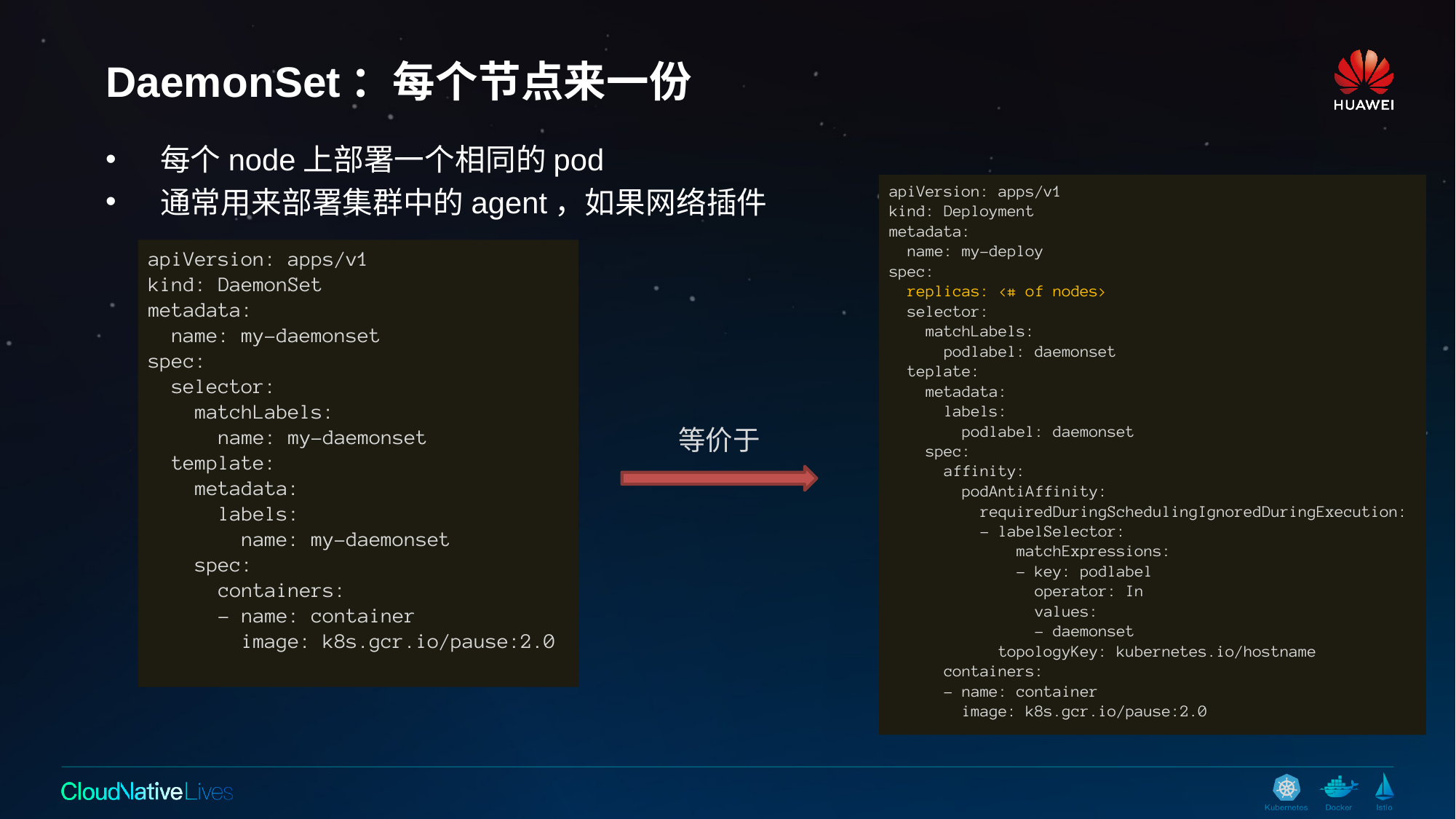

# DaemonSet：每个节点来一份
每个node上部署一个相同的pod
通常用来部署集群中的agent，如果网络插件
apiVersion: apps/v1
kind: Deployment
metadata:
  name: my-deploy
spec:
  replicas: <# of nodes>
  selector:
    matchLabels:
      podlabel: daemonset
  teplate:
    metadata:
      labels:
        podlabel: daemonset
    spec:
      affinity:
        podAntiAffinity:
          requiredDuringSchedulingIgnoredDuringExecution:
          - labelSelector:
              matchExpressions:
              - key: podlabel
                operator: In
                values:
                - daemonset
            topologyKey: kubernetes.io/hostname
      containers:
      - name: container
        image: k8s.gcr.io/pause:2.0
apiVersion: apps/v1
kind: DaemonSet
metadata:
  name: my-daemonset
spec:
  selector:
    matchLabels:
      name: my-daemonset
  template:
    metadata:
      labels:
        name: my-daemonset
    spec:
      containers:
      - name: container
        image: k8s.gcr.io/pause:2.0
等价于